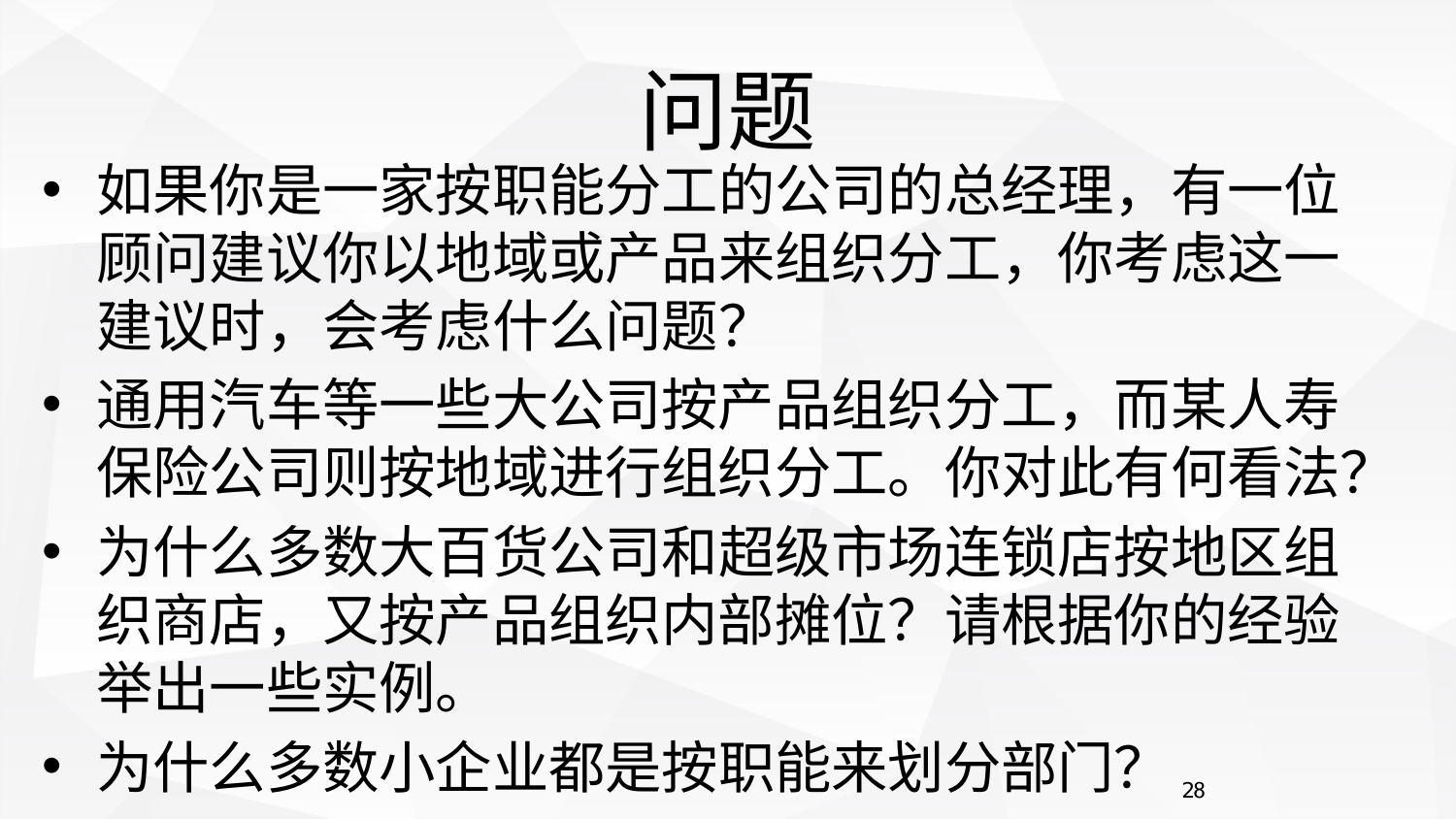

# 问题
如果你是一家按职能分工的公司的总经理，有一位顾问建议你以地域或产品来组织分工，你考虑这一建议时，会考虑什么问题？
通用汽车等一些大公司按产品组织分工，而某人寿保险公司则按地域进行组织分工。你对此有何看法？
为什么多数大百货公司和超级市场连锁店按地区组织商店，又按产品组织内部摊位？请根据你的经验举出一些实例。
为什么多数小企业都是按职能来划分部门？
28